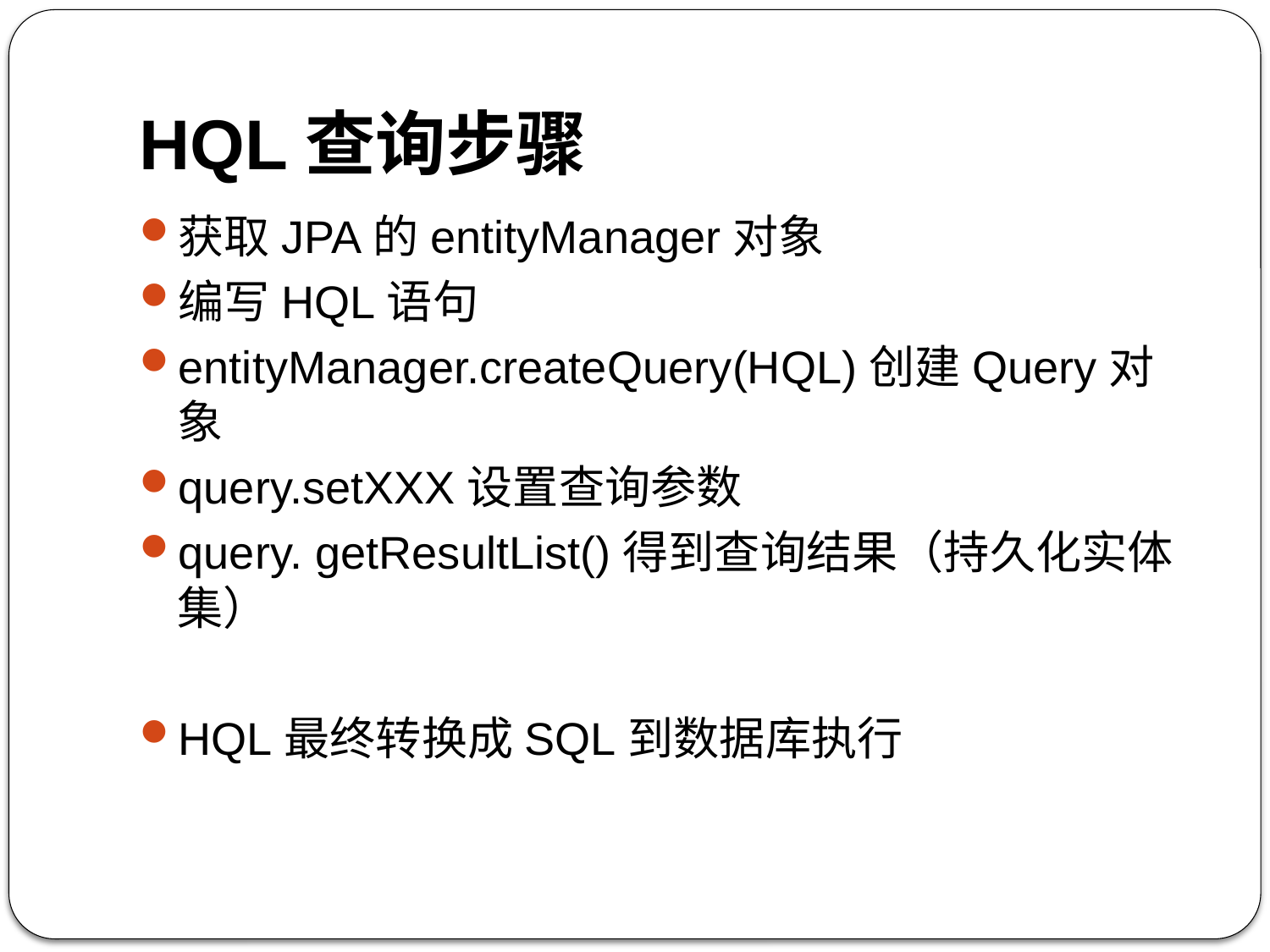

# HQL查询步骤
获取JPA的entityManager对象
编写HQL语句
entityManager.createQuery(HQL)创建Query对象
query.setXXX设置查询参数
query. getResultList()得到查询结果（持久化实体集）

HQL最终转换成SQL到数据库执行